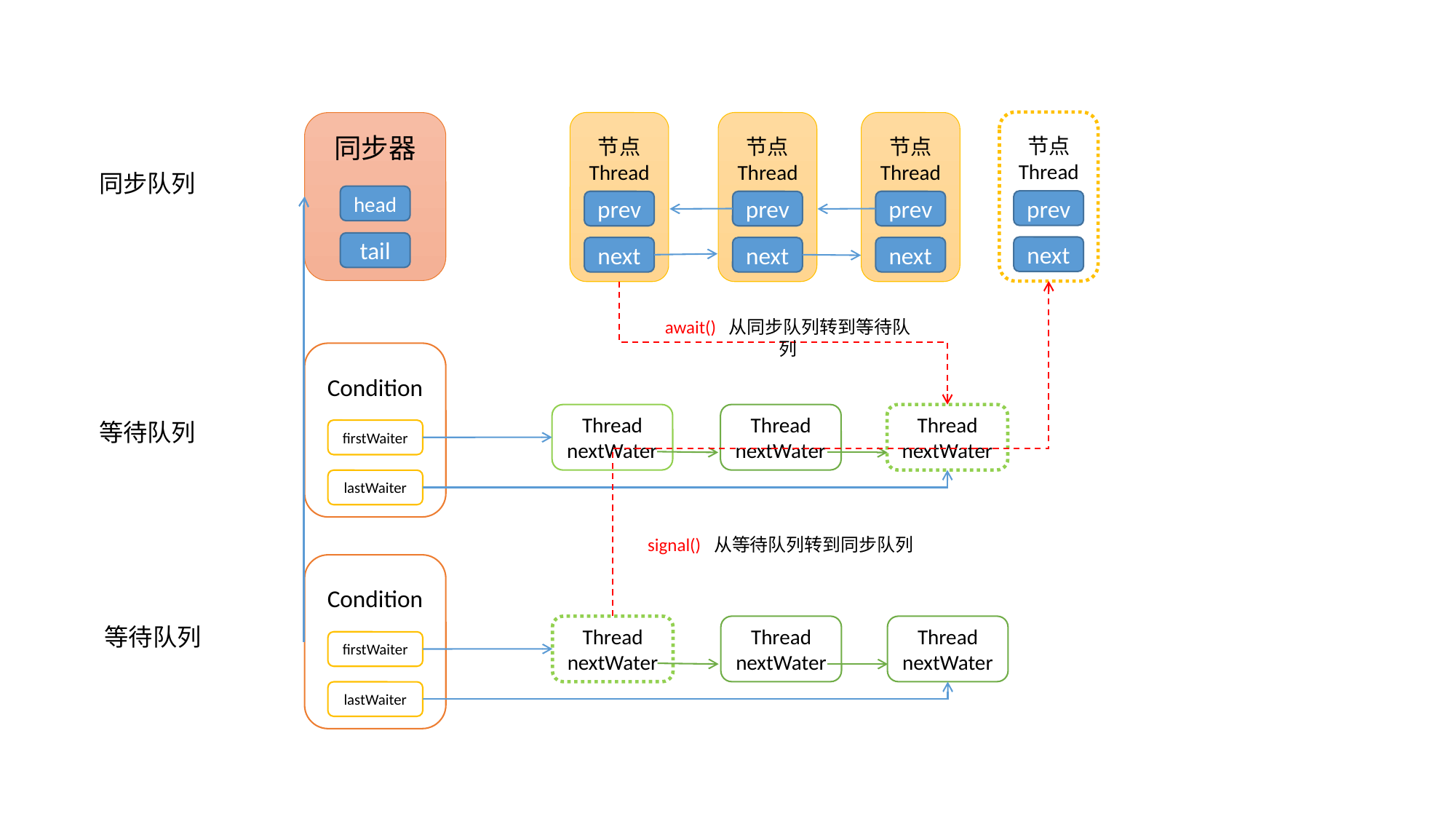

节点
Thread

同步器

节点
Thread

节点
Thread

节点
Thread

同步队列
head
prev
prev
prev
prev
tail
next
next
next
next
await()  从同步队列转到等待队列
Condition

Thread
nextWater
Thread
nextWater
Thread
nextWater
等待队列
firstWaiter
lastWaiter
signal()  从等待队列转到同步队列
Condition

等待队列
Thread
nextWater
Thread
nextWater
Thread
nextWater
firstWaiter
lastWaiter